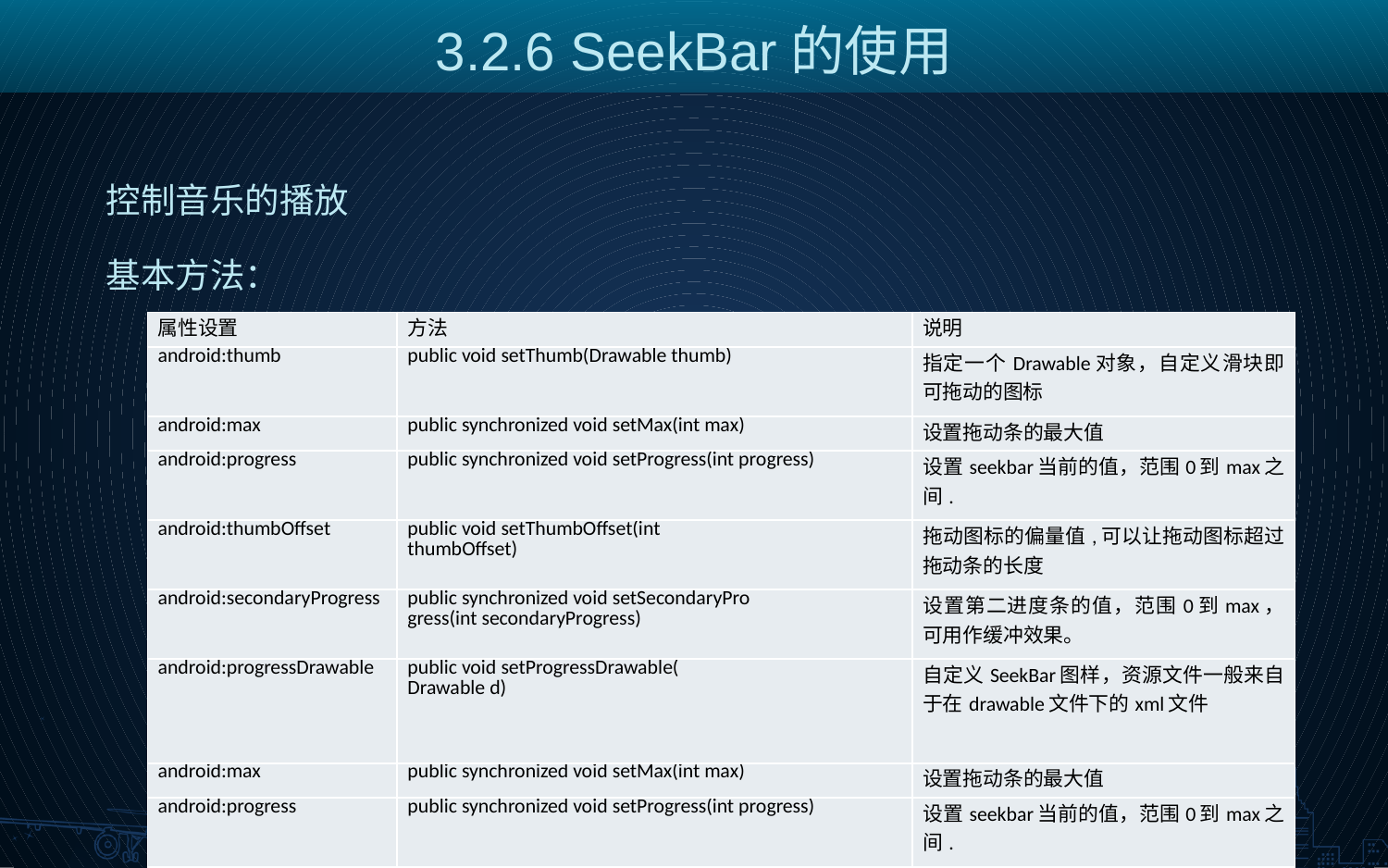

3.2.6 SeekBar的使用
控制音乐的播放
基本方法：
| 属性设置 | 方法 | 说明 |
| --- | --- | --- |
| android:thumb | public void setThumb(Drawable thumb) | 指定一个Drawable对象，自定义滑块即可拖动的图标 |
| android:max | public synchronized void setMax(int max) | 设置拖动条的最大值 |
| android:progress | public synchronized void setProgress(int progress) | 设置seekbar当前的值，范围0到max之间. |
| android:thumbOffset | public void setThumbOffset(int thumbOffset) | 拖动图标的偏量值,可以让拖动图标超过拖动条的长度 |
| android:secondaryProgress | public synchronized void setSecondaryPro gress(int secondaryProgress) | 设置第二进度条的值，范围0到max，可用作缓冲效果。 |
| android:progressDrawable | public void setProgressDrawable( Drawable d) | 自定义SeekBar图样，资源文件一般来自于在drawable文件下的xml文件 |
| android:max | public synchronized void setMax(int max) | 设置拖动条的最大值 |
| android:progress | public synchronized void setProgress(int progress) | 设置seekbar当前的值，范围0到max之间. |